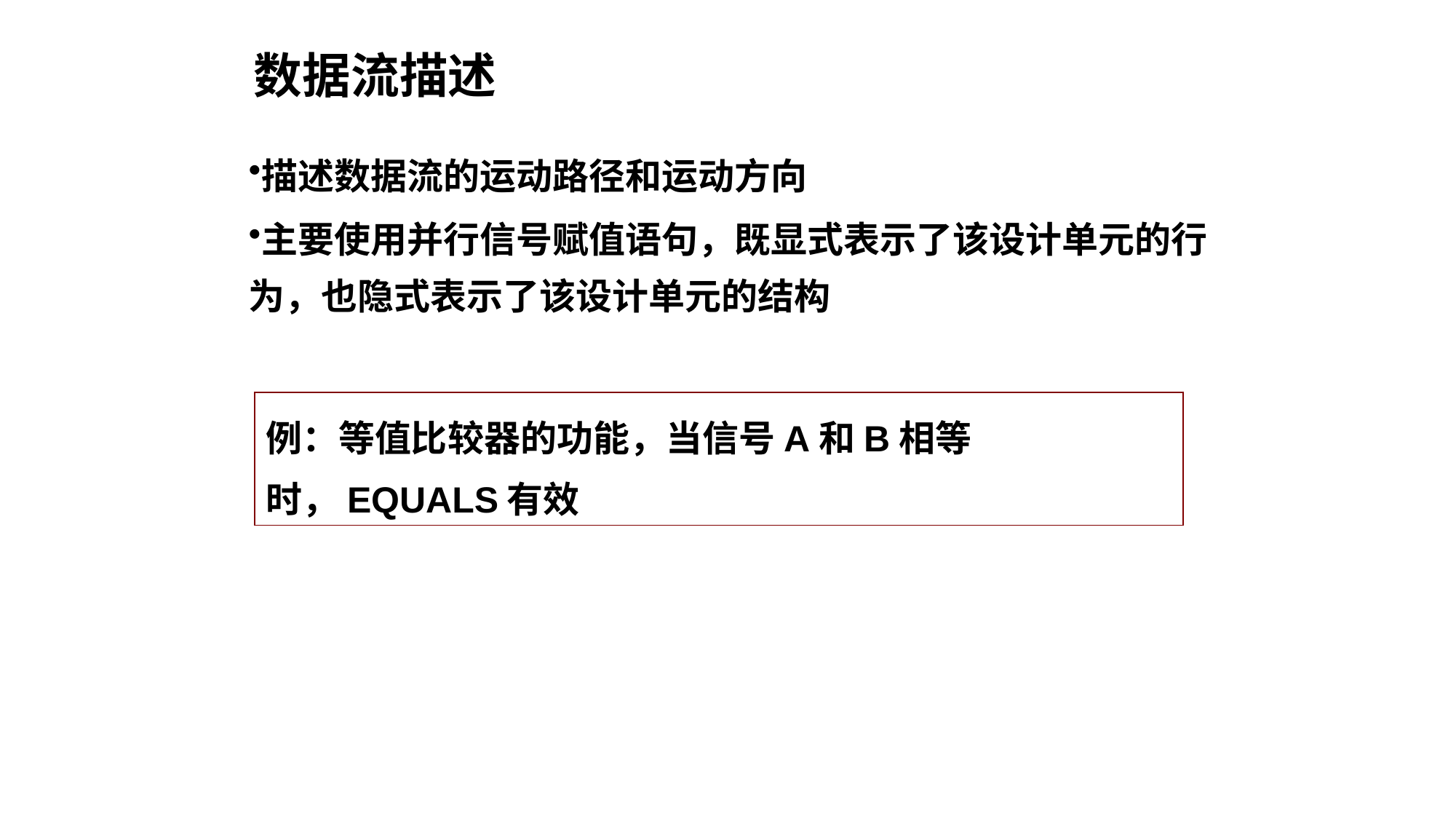

数据流描述
描述数据流的运动路径和运动方向
主要使用并行信号赋值语句，既显式表示了该设计单元的行为，也隐式表示了该设计单元的结构
例：等值比较器的功能，当信号A和B相等时，EQUALS有效